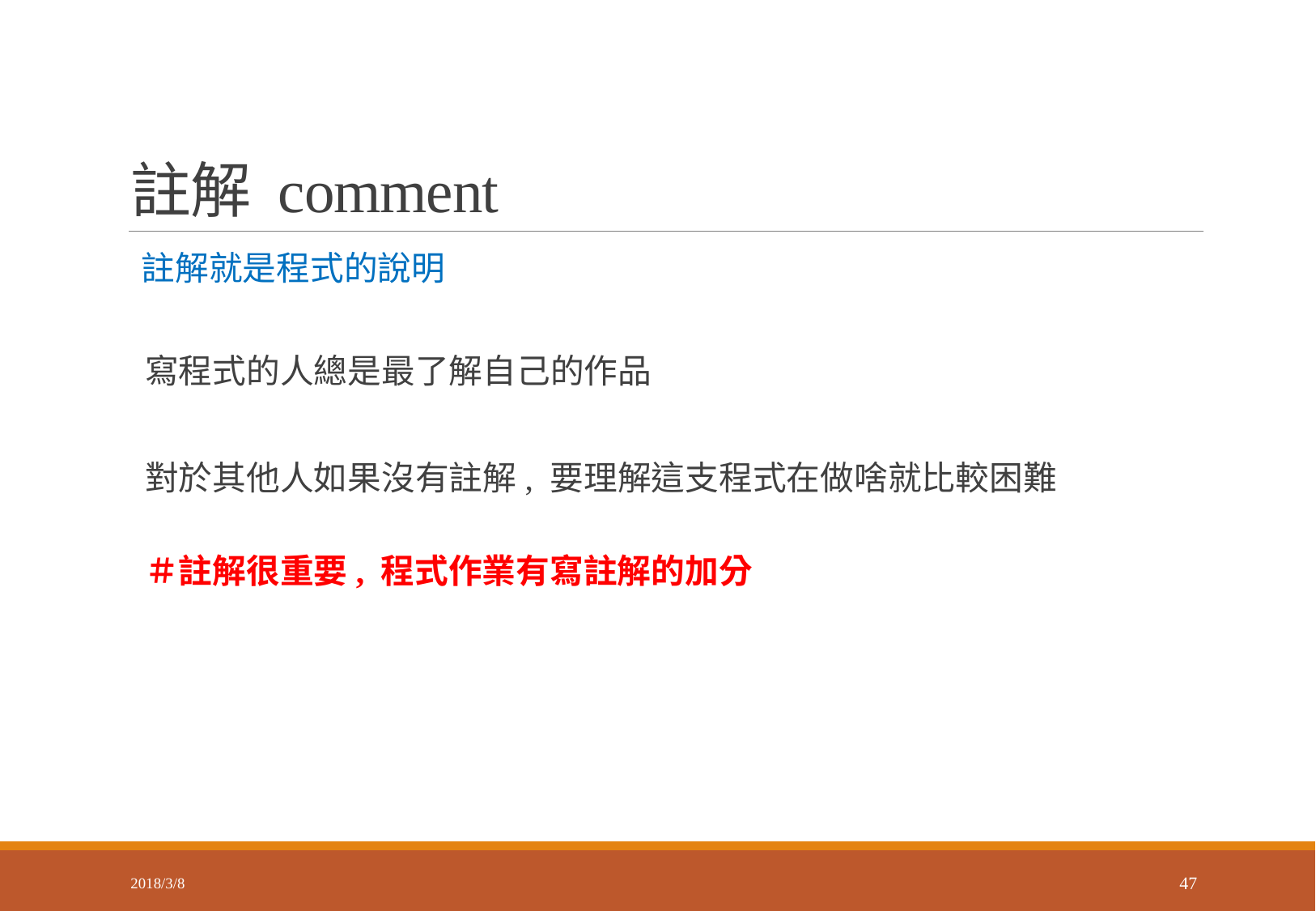

# 註解 comment
  註解就是程式的說明

寫程式的人總是最了解自己的作品

對於其他人如果沒有註解, 要理解這支程式在做啥就比較困難

＃註解很重要, 程式作業有寫註解的加分

2018/3/8
47